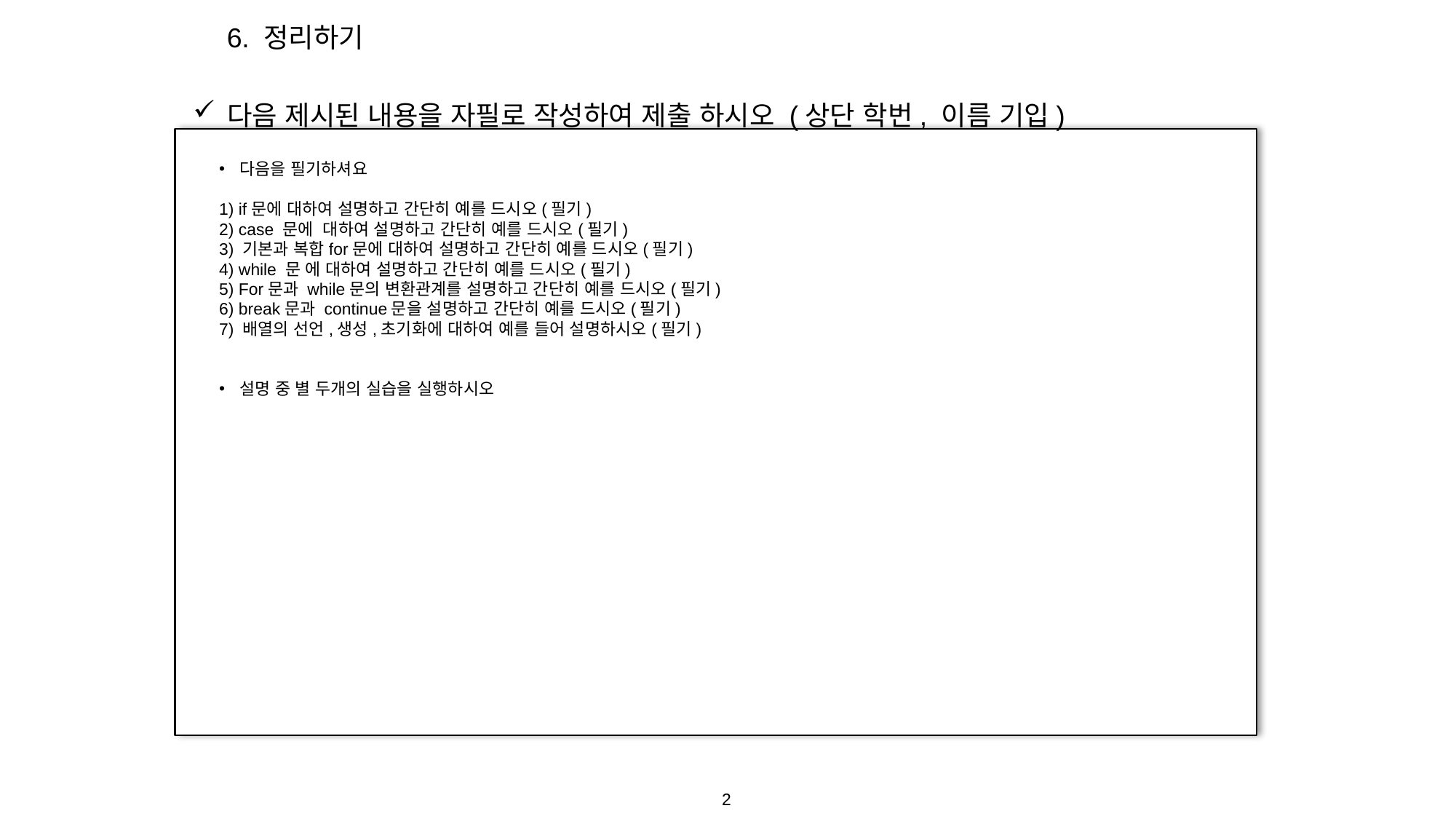

6. 정리하기
다음 제시된 내용을 자필로 작성하여 제출 하시오 (상단 학번, 이름 기입)

다음을 필기하셔요

1) if문에 대하여 설명하고 간단히 예를 드시오(필기)
2) case 문에  대하여 설명하고 간단히 예를 드시오(필기)
3) 기본과 복합for문에 대하여 설명하고 간단히 예를 드시오(필기)
4) while 문 에 대하여 설명하고 간단히 예를 드시오(필기)
5) For문과 while문의 변환관계를 설명하고 간단히 예를 드시오(필기)
6) break문과 continue문을 설명하고 간단히 예를 드시오(필기)
7) 배열의 선언,생성,초기화에 대하여 예를 들어 설명하시오(필기)

설명 중 별 두개의 실습을 실행하시오

2